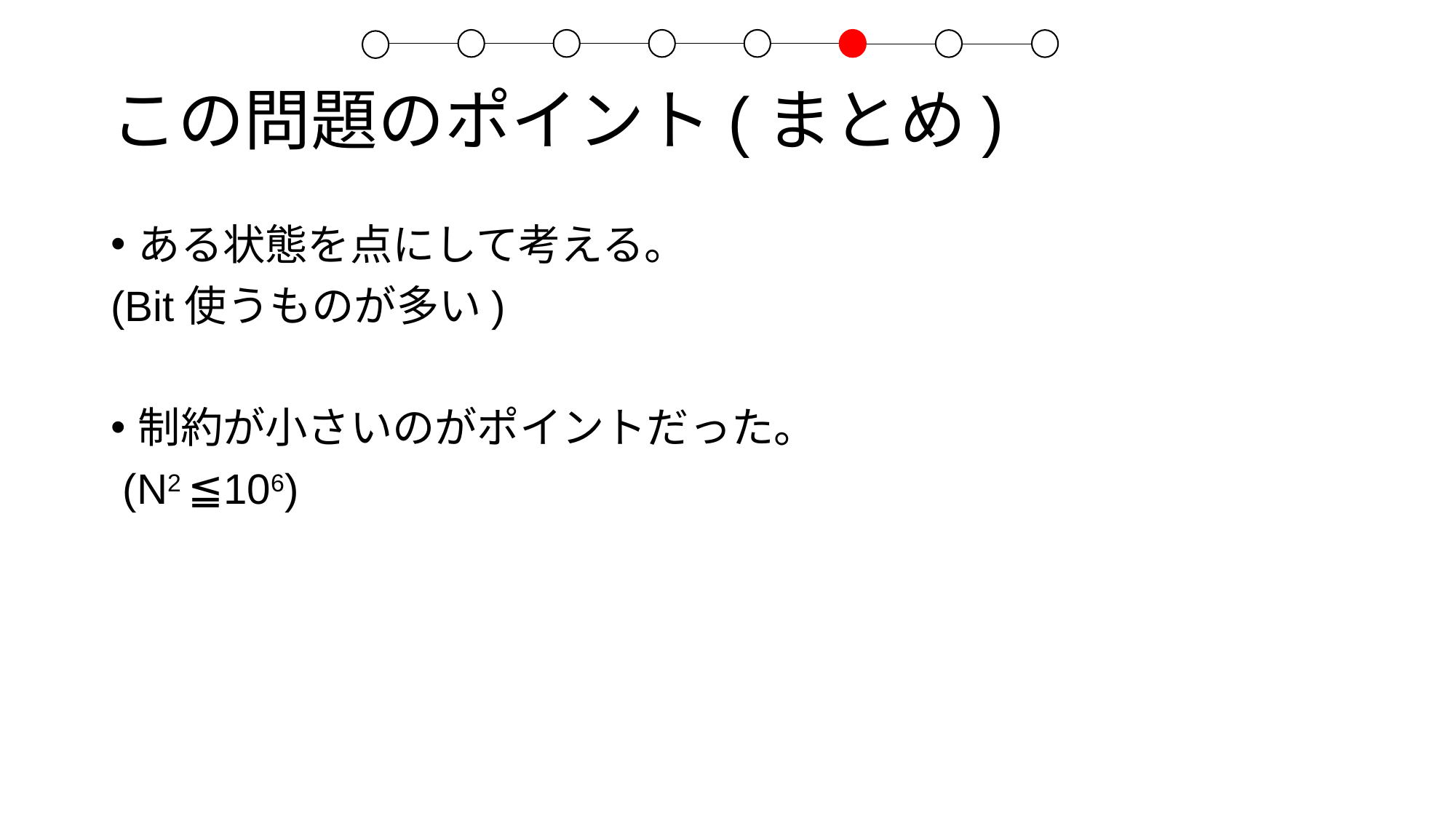

# この問題のポイント(まとめ)
ある状態を点にして考える。
(Bit使うものが多い)

制約が小さいのがポイントだった。
 (N2 ≦106)